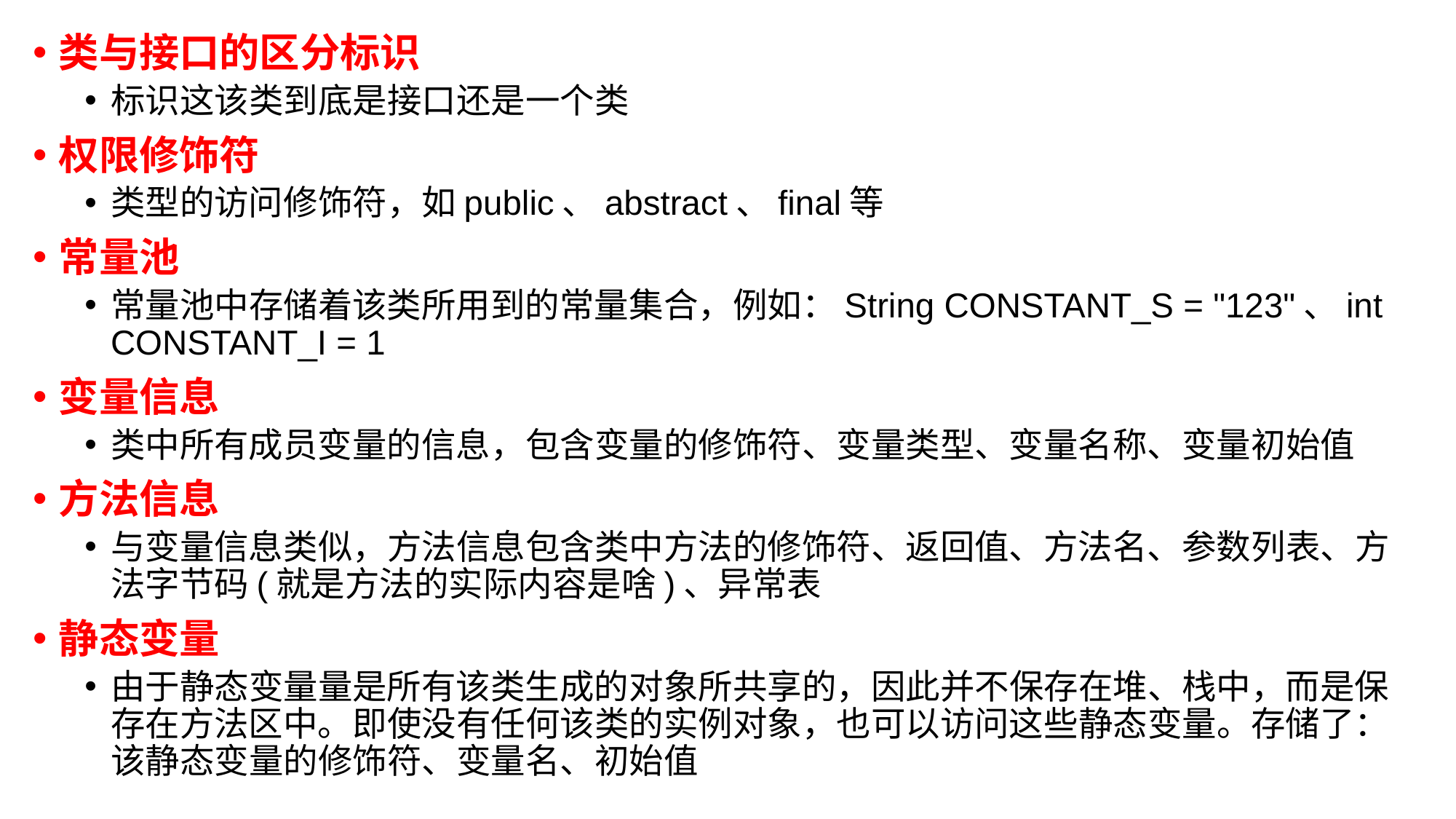

类与接口的区分标识
标识这该类到底是接口还是一个类
权限修饰符
类型的访问修饰符，如public、abstract、final等
常量池
常量池中存储着该类所用到的常量集合，例如：String CONSTANT_S = "123"、int CONSTANT_I = 1
变量信息
类中所有成员变量的信息，包含变量的修饰符、变量类型、变量名称、变量初始值
方法信息
与变量信息类似，方法信息包含类中方法的修饰符、返回值、方法名、参数列表、方法字节码(就是方法的实际内容是啥)、异常表
静态变量
由于静态变量量是所有该类生成的对象所共享的，因此并不保存在堆、栈中，而是保存在方法区中。即使没有任何该类的实例对象，也可以访问这些静态变量。存储了：该静态变量的修饰符、变量名、初始值